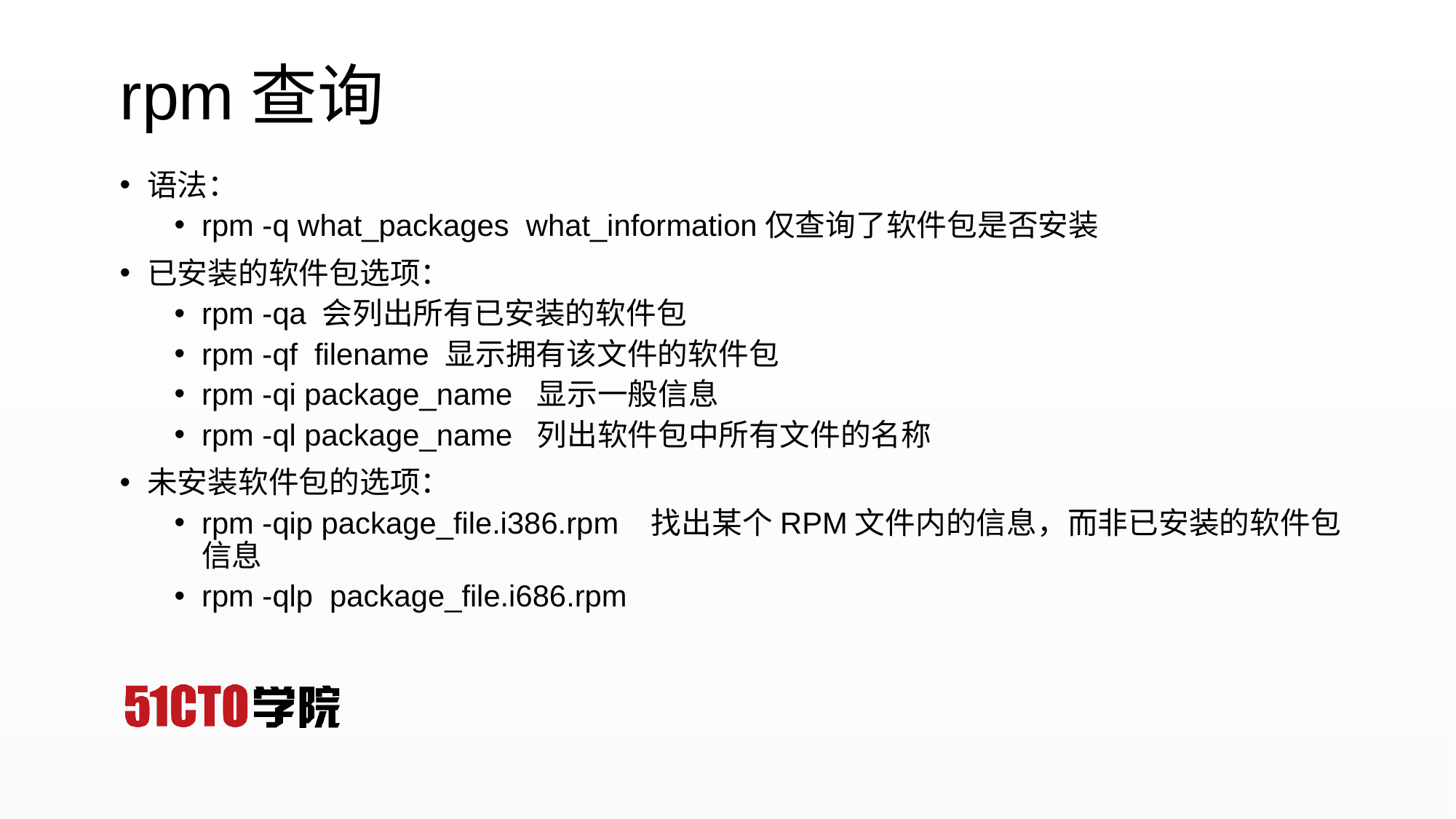

# rpm查询
语法：
rpm -q what_packages  what_information仅查询了软件包是否安装
已安装的软件包选项：
rpm -qa 会列出所有已安装的软件包
rpm -qf  filename 显示拥有该文件的软件包
rpm -qi package_name  显示一般信息
rpm -ql package_name  列出软件包中所有文件的名称
未安装软件包的选项：
rpm -qip package_file.i386.rpm   找出某个RPM文件内的信息，而非已安装的软件包信息
rpm -qlp  package_file.i686.rpm